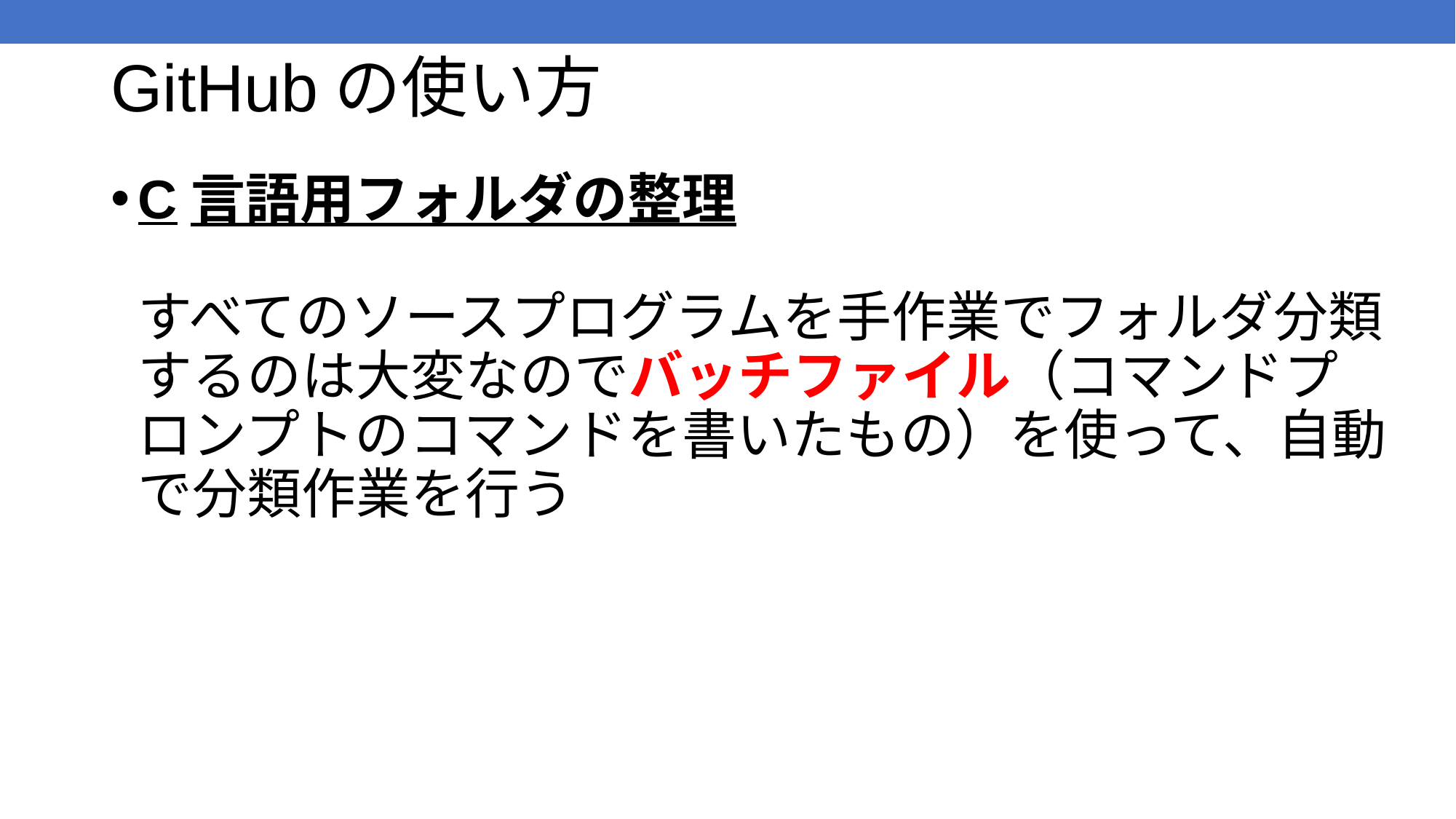

# GitHubの使い方
C言語用フォルダの整理
すべてのソースプログラムを手作業でフォルダ分類するのは大変なのでバッチファイル（コマンドプロンプトのコマンドを書いたもの）を使って、自動で分類作業を行う